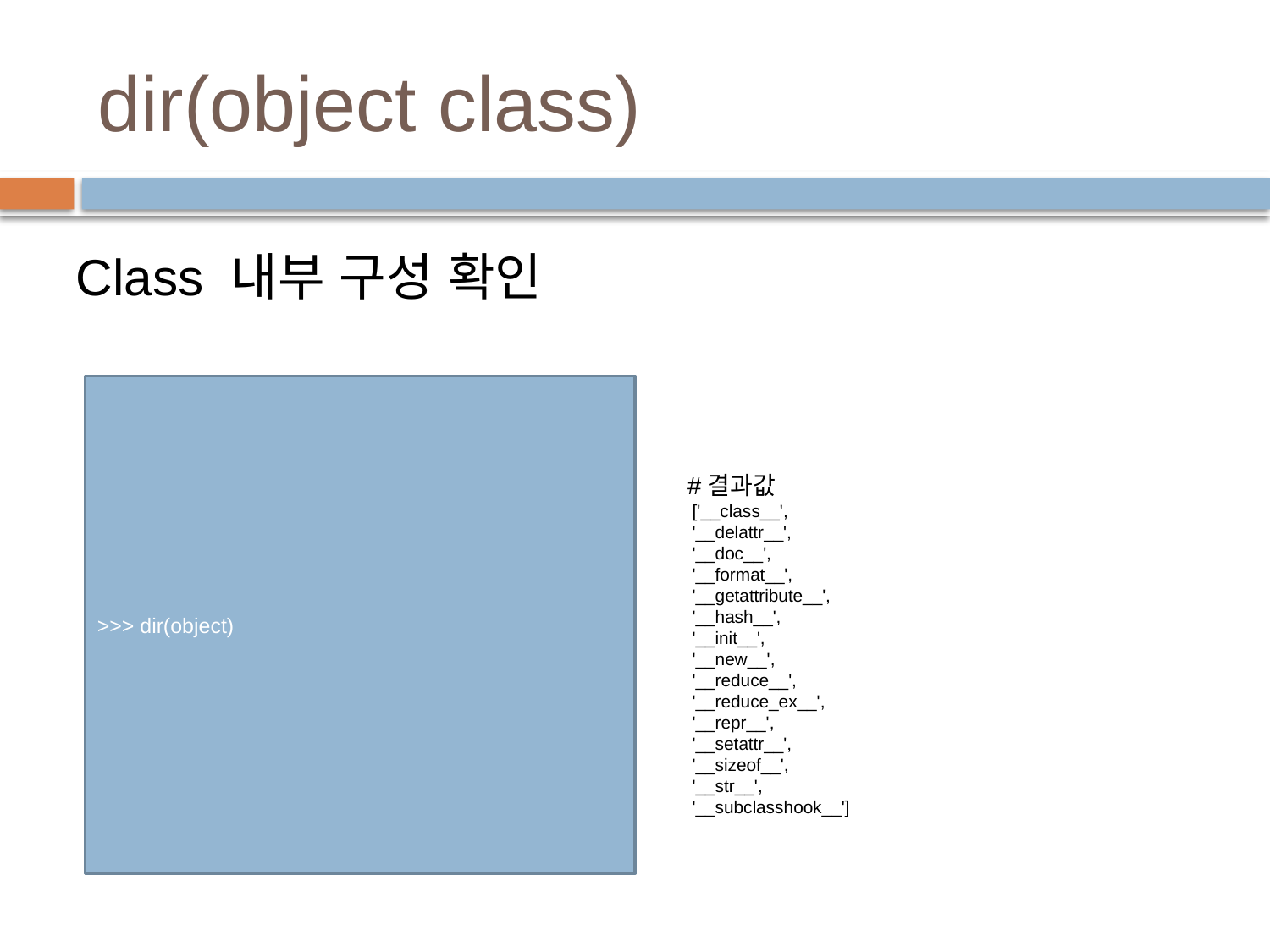

# dir(object class)
Class 내부 구성 확인
>>> dir(object)
#결과값
 ['__class__',
 '__delattr__',
 '__doc__',
 '__format__',
 '__getattribute__',
 '__hash__',
 '__init__',
 '__new__',
 '__reduce__',
 '__reduce_ex__',
 '__repr__',
 '__setattr__',
 '__sizeof__',
 '__str__',
 '__subclasshook__']